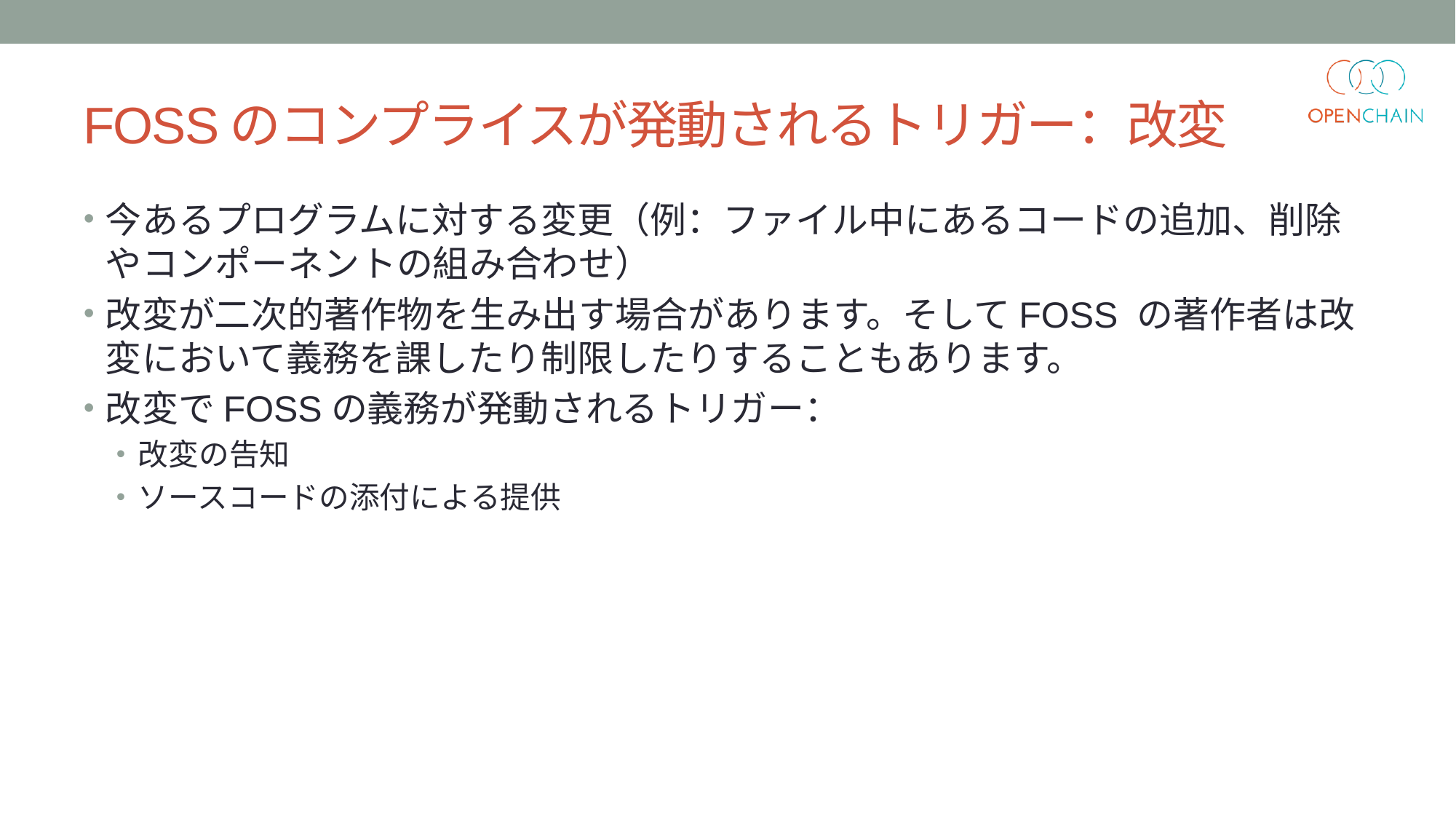

# FOSSのコンプライスが発動されるトリガー：改変
今あるプログラムに対する変更（例：ファイル中にあるコードの追加、削除やコンポーネントの組み合わせ）
改変が二次的著作物を生み出す場合があります。そしてFOSS の著作者は改変において義務を課したり制限したりすることもあります。
改変でFOSSの義務が発動されるトリガー：
改変の告知
ソースコードの添付による提供